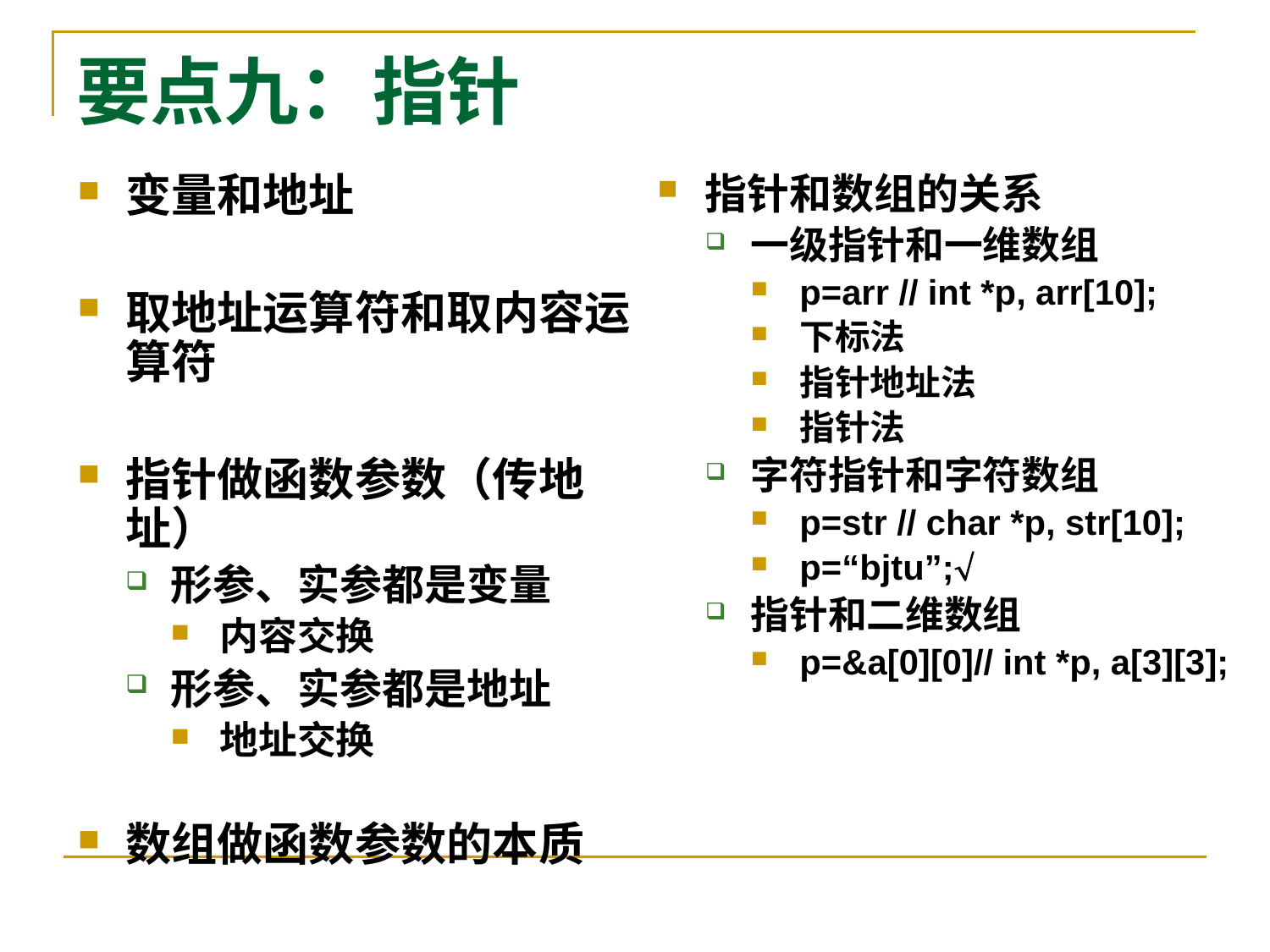

# 要点九：指针
变量和地址

取地址运算符和取内容运算符

指针做函数参数（传地址）
形参、实参都是变量
内容交换
形参、实参都是地址
地址交换

数组做函数参数的本质
指针和数组的关系
一级指针和一维数组
p=arr // int *p, arr[10];
下标法
指针地址法
指针法
字符指针和字符数组
p=str // char *p, str[10];
p=“bjtu”;√
指针和二维数组
p=&a[0][0]// int *p, a[3][3];